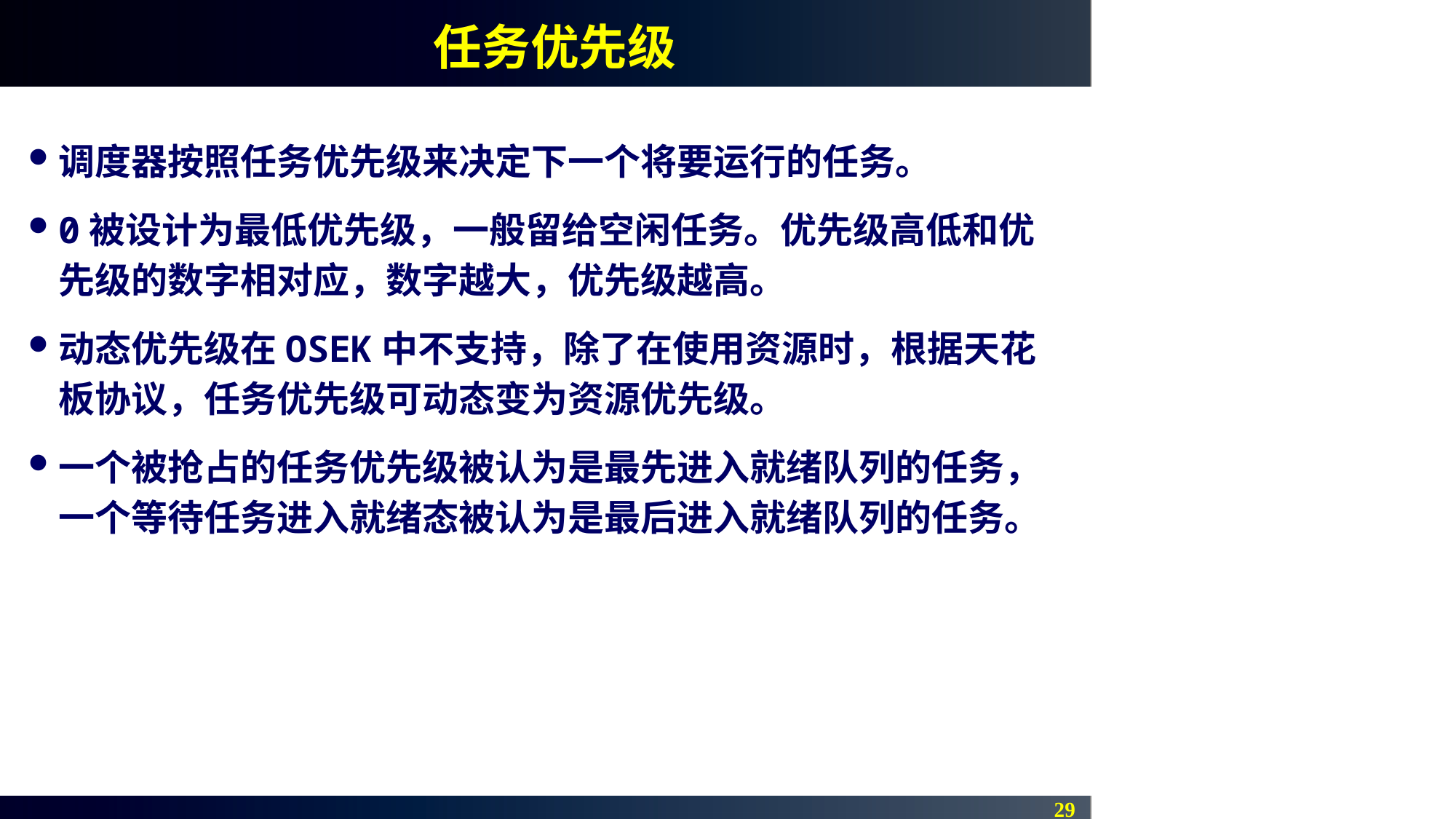

任务优先级
调度器按照任务优先级来决定下一个将要运行的任务。
0被设计为最低优先级，一般留给空闲任务。优先级高低和优先级的数字相对应，数字越大，优先级越高。
动态优先级在OSEK中不支持，除了在使用资源时，根据天花板协议，任务优先级可动态变为资源优先级。
一个被抢占的任务优先级被认为是最先进入就绪队列的任务，一个等待任务进入就绪态被认为是最后进入就绪队列的任务。